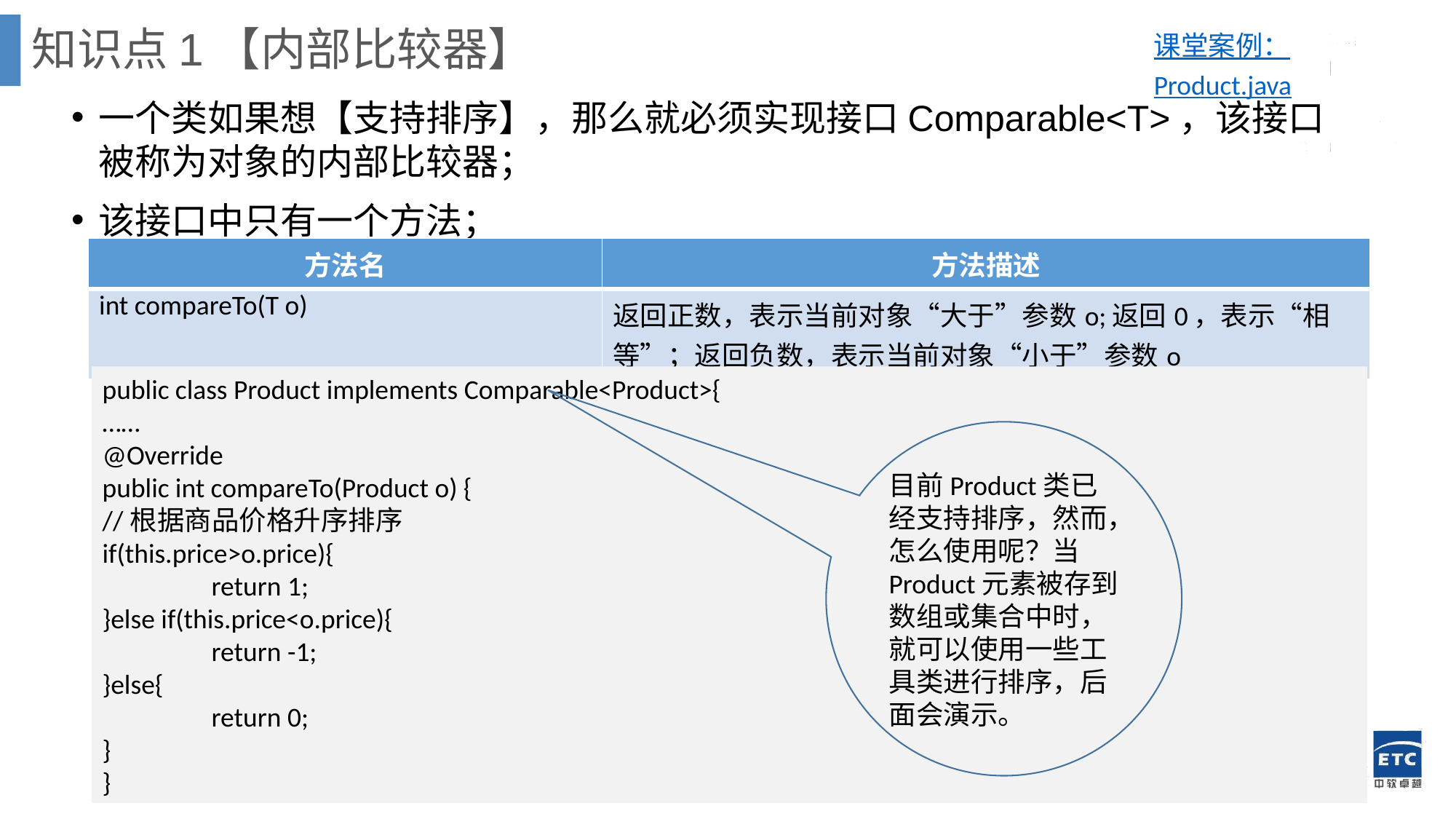

知识点1【内部比较器】
课堂案例：Product.java
一个类如果想【支持排序】，那么就必须实现接口Comparable<T>，该接口被称为对象的内部比较器；
该接口中只有一个方法；
| 方法名 | 方法描述 |
| --- | --- |
| int compareTo(T o) | 返回正数，表示当前对象“大于”参数o;返回0，表示“相等”；返回负数，表示当前对象“小于”参数o |
public class Product implements Comparable<Product>{
……
@Override
public int compareTo(Product o) {
//根据商品价格升序排序
if(this.price>o.price){
	return 1;
}else if(this.price<o.price){
	return -1;
}else{
	return 0;
}
}
目前Product类已经支持排序，然而，怎么使用呢？当Product元素被存到数组或集合中时，就可以使用一些工具类进行排序，后面会演示。